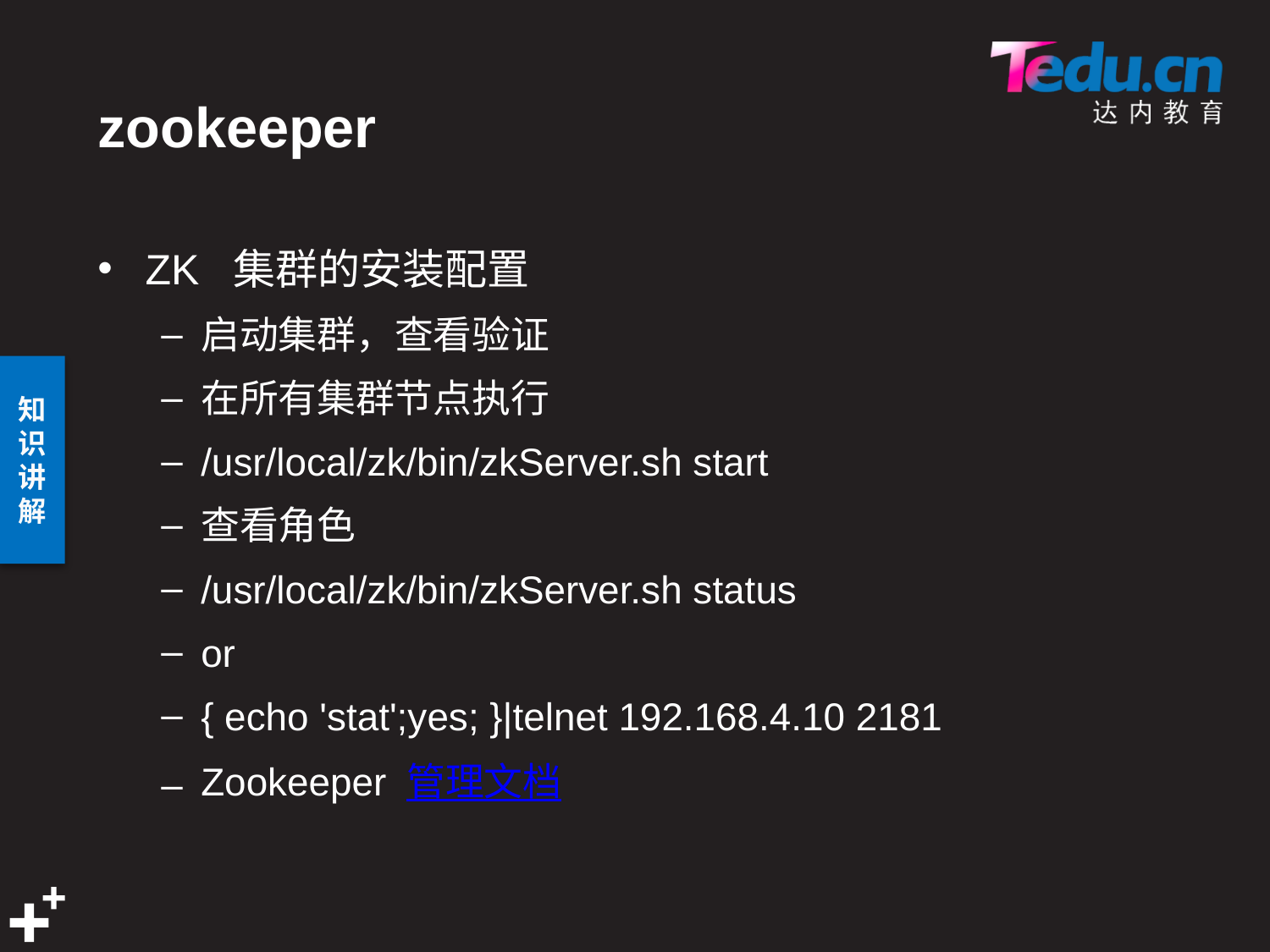

# zookeeper
ZK  集群的安装配置
启动集群，查看验证
在所有集群节点执行
/usr/local/zk/bin/zkServer.sh start
查看角色
/usr/local/zk/bin/zkServer.sh status
or
{ echo 'stat';yes; }|telnet 192.168.4.10 2181
Zookeeper 管理文档